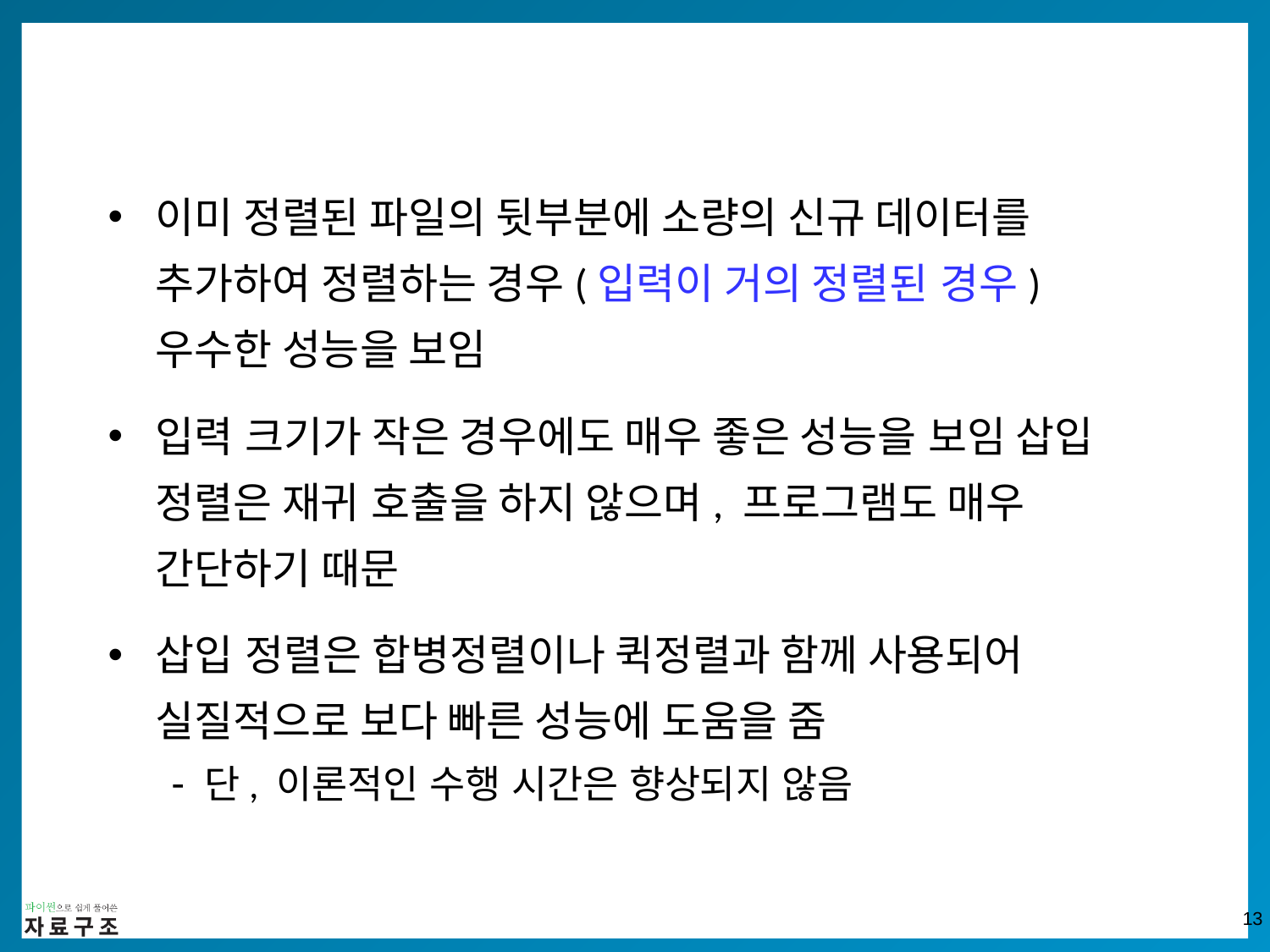

이미 정렬된 파일의 뒷부분에 소량의 신규 데이터를 추가하여 정렬하는 경우(입력이 거의 정렬된 경우)  우수한 성능을 보임
입력 크기가 작은 경우에도 매우 좋은 성능을 보임 삽입 정렬은 재귀 호출을 하지 않으며, 프로그램도 매우 간단하기 때문
삽입 정렬은 합병정렬이나 퀵정렬과 함께 사용되어 실질적으로 보다 빠른 성능에 도움을 줌
- 단, 이론적인 수행 시간은 향상되지 않음